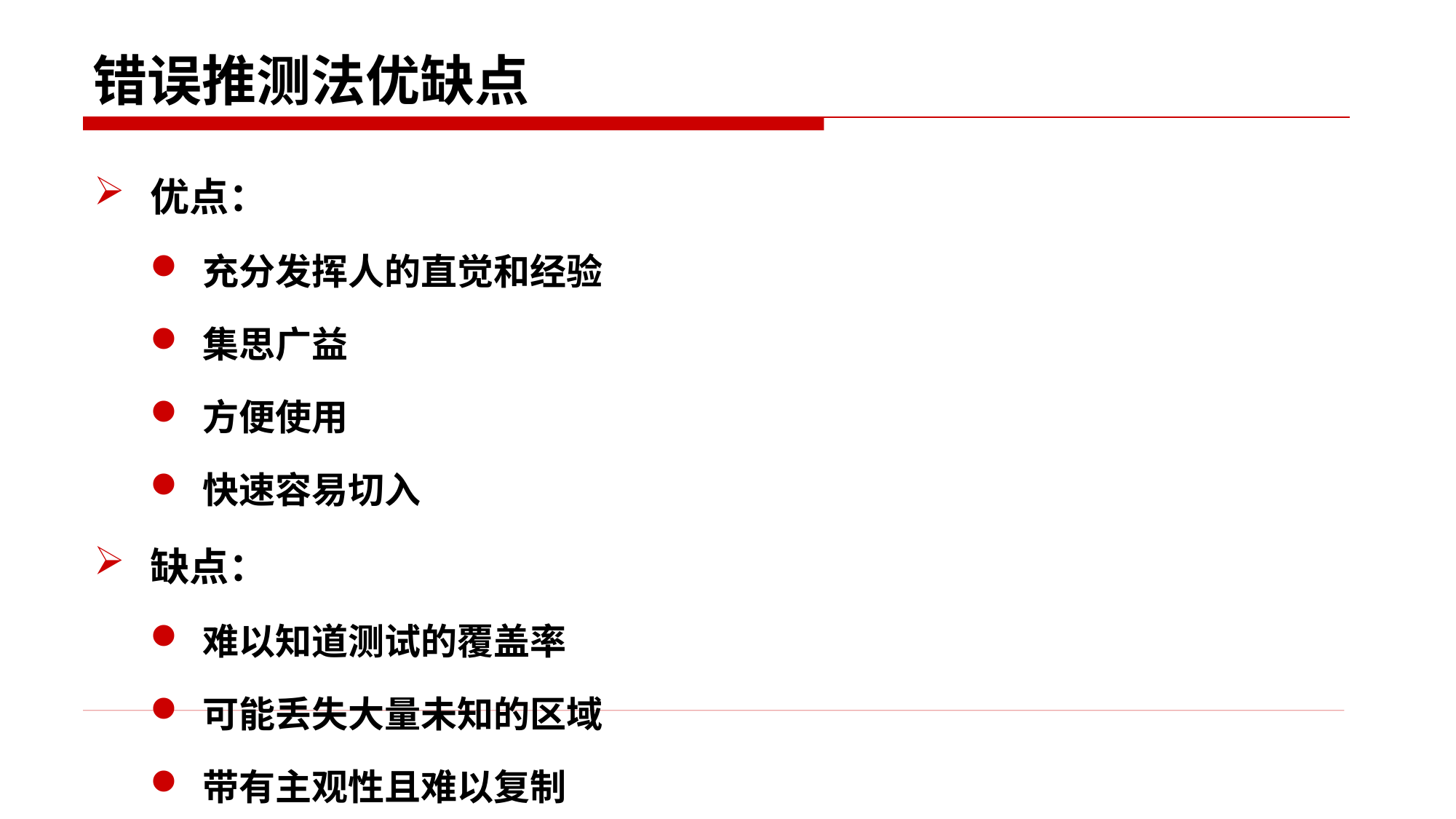

# 错误推测法优缺点
优点：
充分发挥人的直觉和经验
集思广益
方便使用
快速容易切入
缺点：
难以知道测试的覆盖率
可能丢失大量未知的区域
带有主观性且难以复制